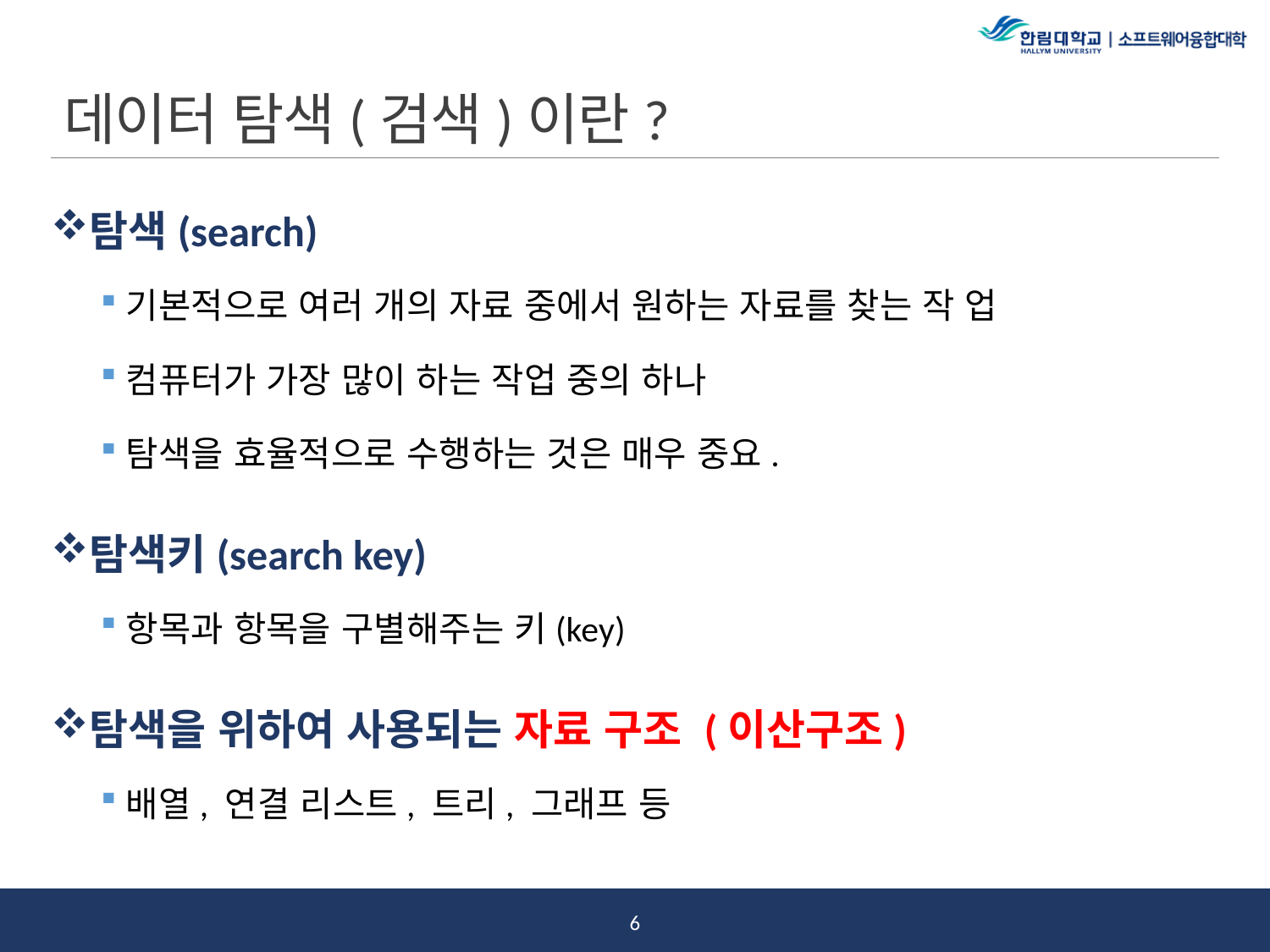

# 데이터 탐색(검색)이란?
탐색(search)
기본적으로 여러 개의 자료 중에서 원하는 자료를 찾는 작 업
컴퓨터가 가장 많이 하는 작업 중의 하나
탐색을 효율적으로 수행하는 것은 매우 중요.
탐색키(search key)
항목과 항목을 구별해주는 키(key)
탐색을 위하여 사용되는 자료 구조 (이산구조)
배열, 연결 리스트, 트리, 그래프 등
6